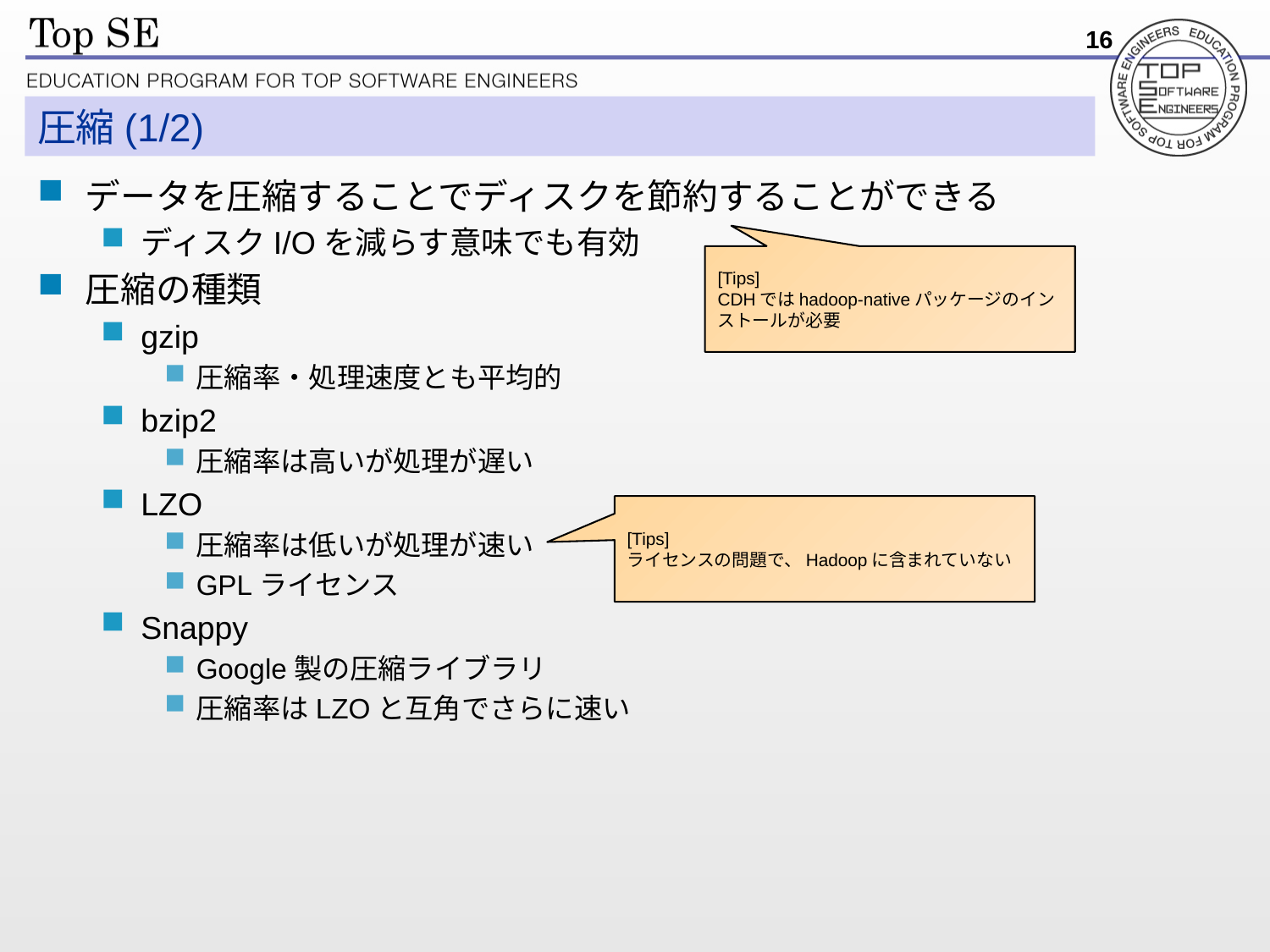

16
# 圧縮(1/2)
データを圧縮することでディスクを節約することができる
ディスクI/Oを減らす意味でも有効
圧縮の種類
gzip
圧縮率・処理速度とも平均的
bzip2
圧縮率は高いが処理が遅い
LZO
圧縮率は低いが処理が速い
GPLライセンス
Snappy
Google製の圧縮ライブラリ
圧縮率はLZOと互角でさらに速い
[Tips]
CDHではhadoop-nativeパッケージのインストールが必要
[Tips]
ライセンスの問題で、Hadoopに含まれていない